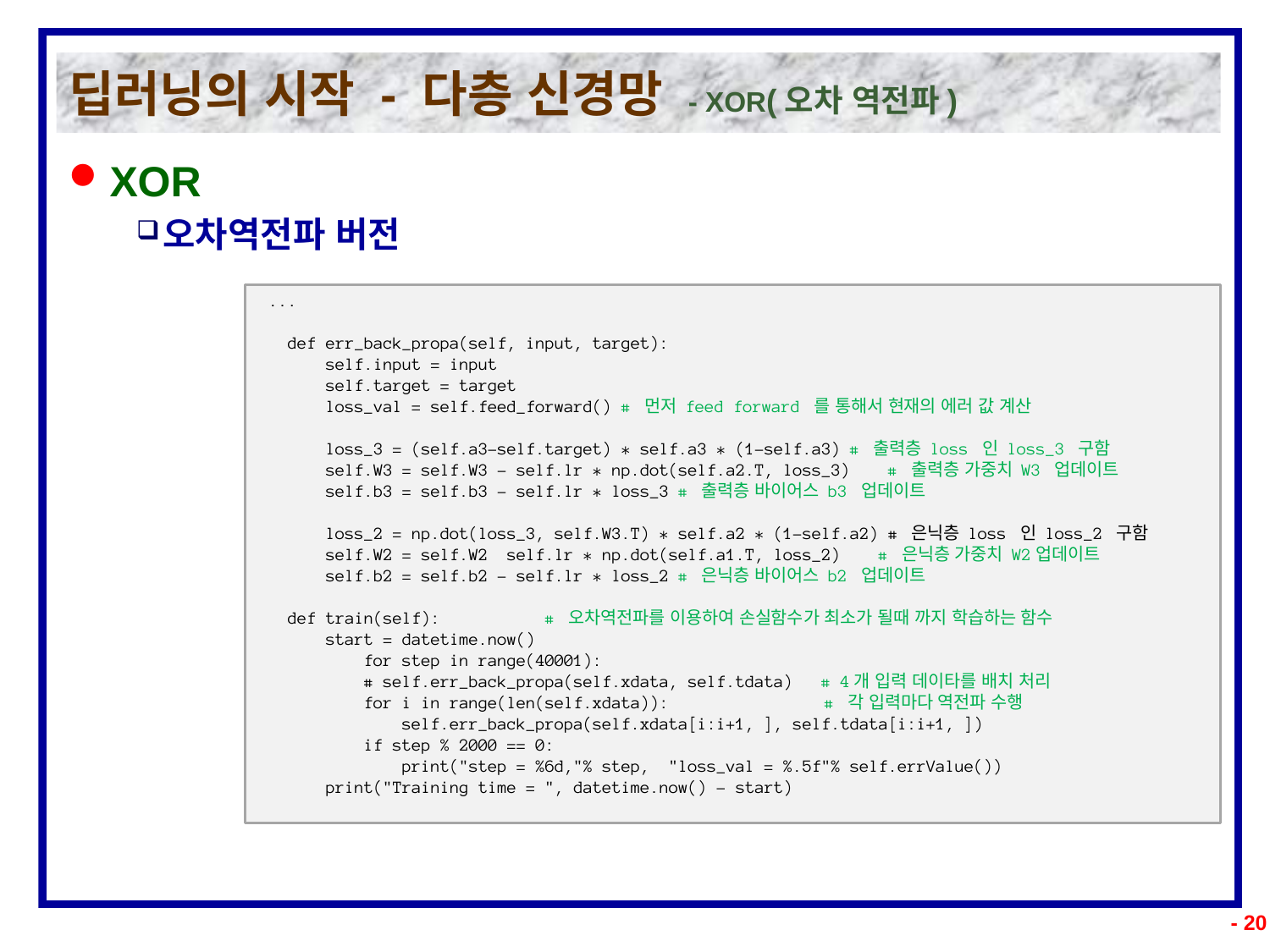

# 딥러닝의 시작 - 다층 신경망 - XOR(오차 역전파)
XOR
오차역전파 버전
  ...

    def err_back_propa(self, input, target):
        self.input = input
        self.target = target
        loss_val = self.feed_forward() # 먼저 feed forward 를 통해서 현재의 에러 값 계산

        loss_3 = (self.a3-self.target) * self.a3 * (1-self.a3) # 출력층 loss 인 loss_3 구함
        self.W3 = self.W3 - self.lr * np.dot(self.a2.T, loss_3)    # 출력층 가중치 W3 업데이트
        self.b3 = self.b3 - self.lr * loss_3 # 출력층 바이어스 b3 업데이트

        loss_2 = np.dot(loss_3, self.W3.T) * self.a2 * (1-self.a2) # 은닉층 loss 인 loss_2 구함
        self.W2 = self.W2  self.lr * np.dot(self.a1.T, loss_2)    # 은닉층 가중치 W2업데이트
        self.b2 = self.b2 - self.lr * loss_2 # 은닉층 바이어스 b2 업데이트

    def train(self):           # 오차역전파를 이용하여 손실함수가 최소가 될때 까지 학습하는 함수
        start = datetime.now()
            for step in range(40001):
            # self.err_back_propa(self.xdata, self.tdata)   # 4개 입력 데이타를 배치 처리
            for i in range(len(self.xdata)):	       # 각 입력마다 역전파 수행
                self.err_back_propa(self.xdata[i:i+1, ], self.tdata[i:i+1, ])
            if step % 2000 == 0:
                print("step = %6d,"% step,  "loss_val = %.5f"% self.errValue())
        print("Training time = ", datetime.now() - start)